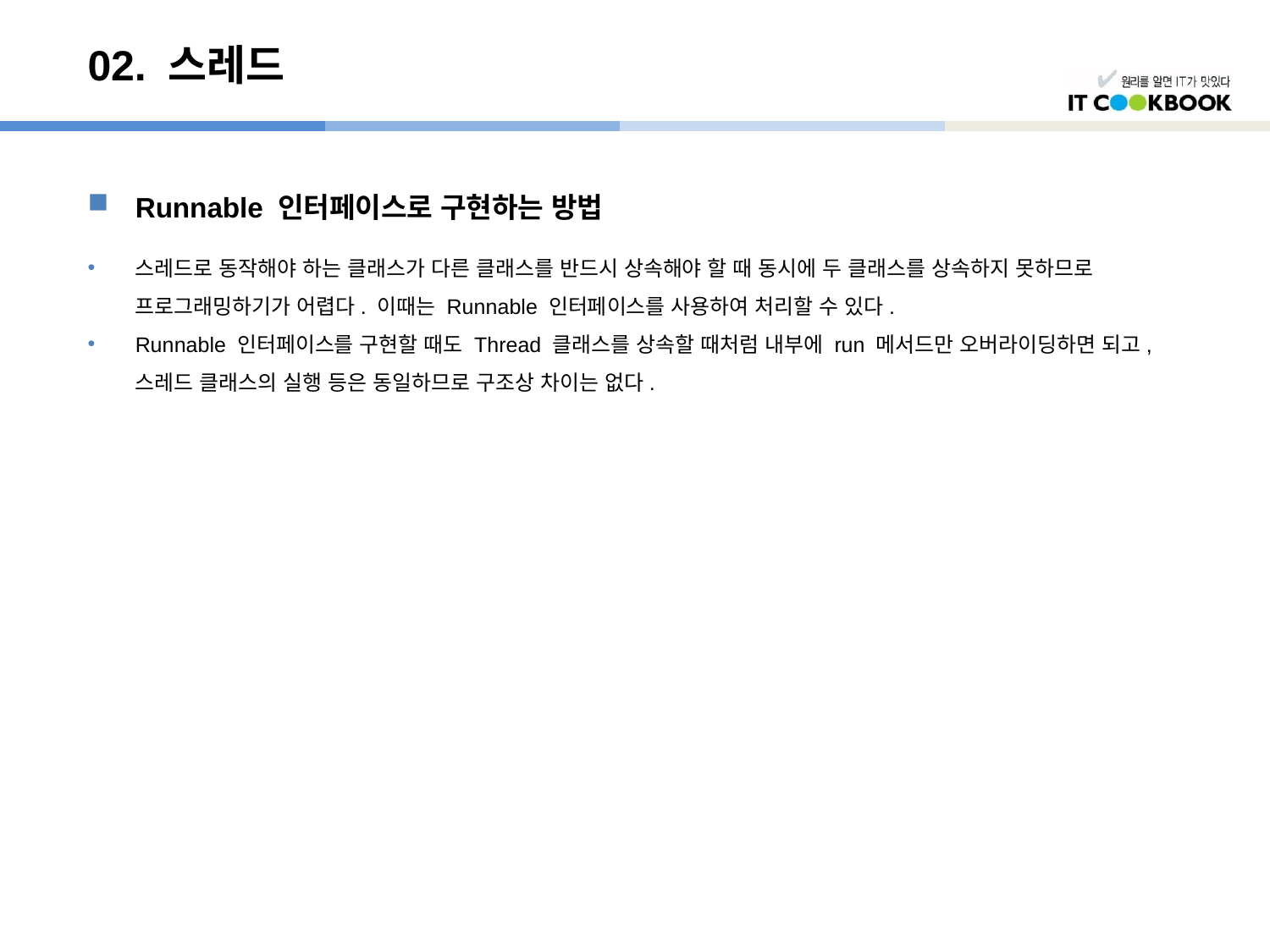

# 02. 스레드
Runnable 인터페이스로 구현하는 방법
스레드로 동작해야 하는 클래스가 다른 클래스를 반드시 상속해야 할 때 동시에 두 클래스를 상속하지 못하므로 프로그래밍하기가 어렵다. 이때는 Runnable 인터페이스를 사용하여 처리할 수 있다.
Runnable 인터페이스를 구현할 때도 Thread 클래스를 상속할 때처럼 내부에 run 메서드만 오버라이딩하면 되고, 스레드 클래스의 실행 등은 동일하므로 구조상 차이는 없다.